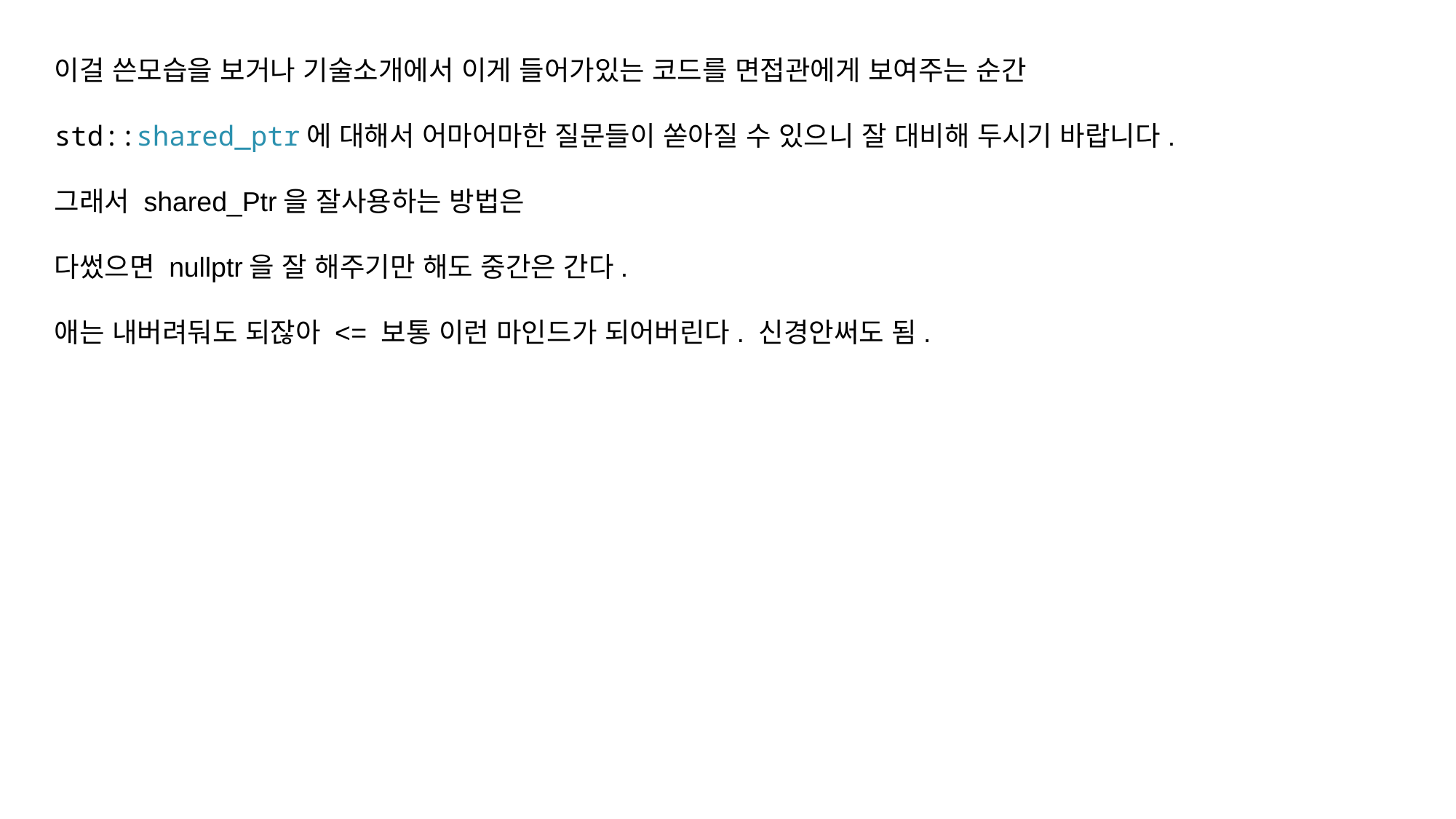

이걸 쓴모습을 보거나 기술소개에서 이게 들어가있는 코드를 면접관에게 보여주는 순간

std::shared_ptr에 대해서 어마어마한 질문들이 쏟아질 수 있으니 잘 대비해 두시기 바랍니다.

그래서 shared_Ptr을 잘사용하는 방법은

다썼으면 nullptr을 잘 해주기만 해도 중간은 간다.

애는 내버려둬도 되잖아 <= 보통 이런 마인드가 되어버린다. 신경안써도 됨.